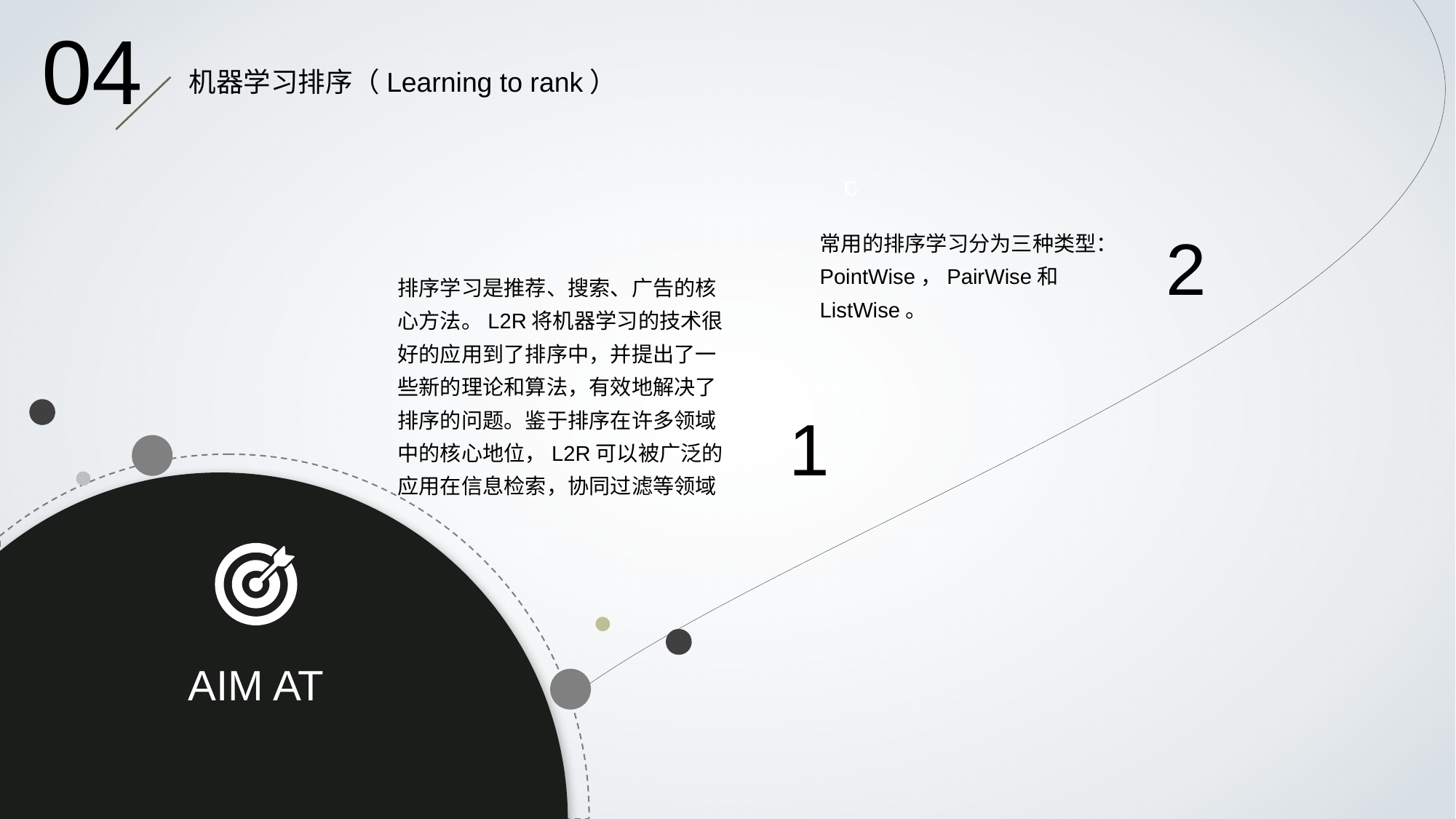

c
04
机器学习排序（Learning to rank）
常用的排序学习分为三种类型：PointWise，PairWise和ListWise。
2
排序学习是推荐、搜索、广告的核心方法。L2R将机器学习的技术很好的应用到了排序中，并提出了一些新的理论和算法，有效地解决了排序的问题。鉴于排序在许多领域中的核心地位，L2R可以被广泛的应用在信息检索，协同过滤等领域
1

AIM AT